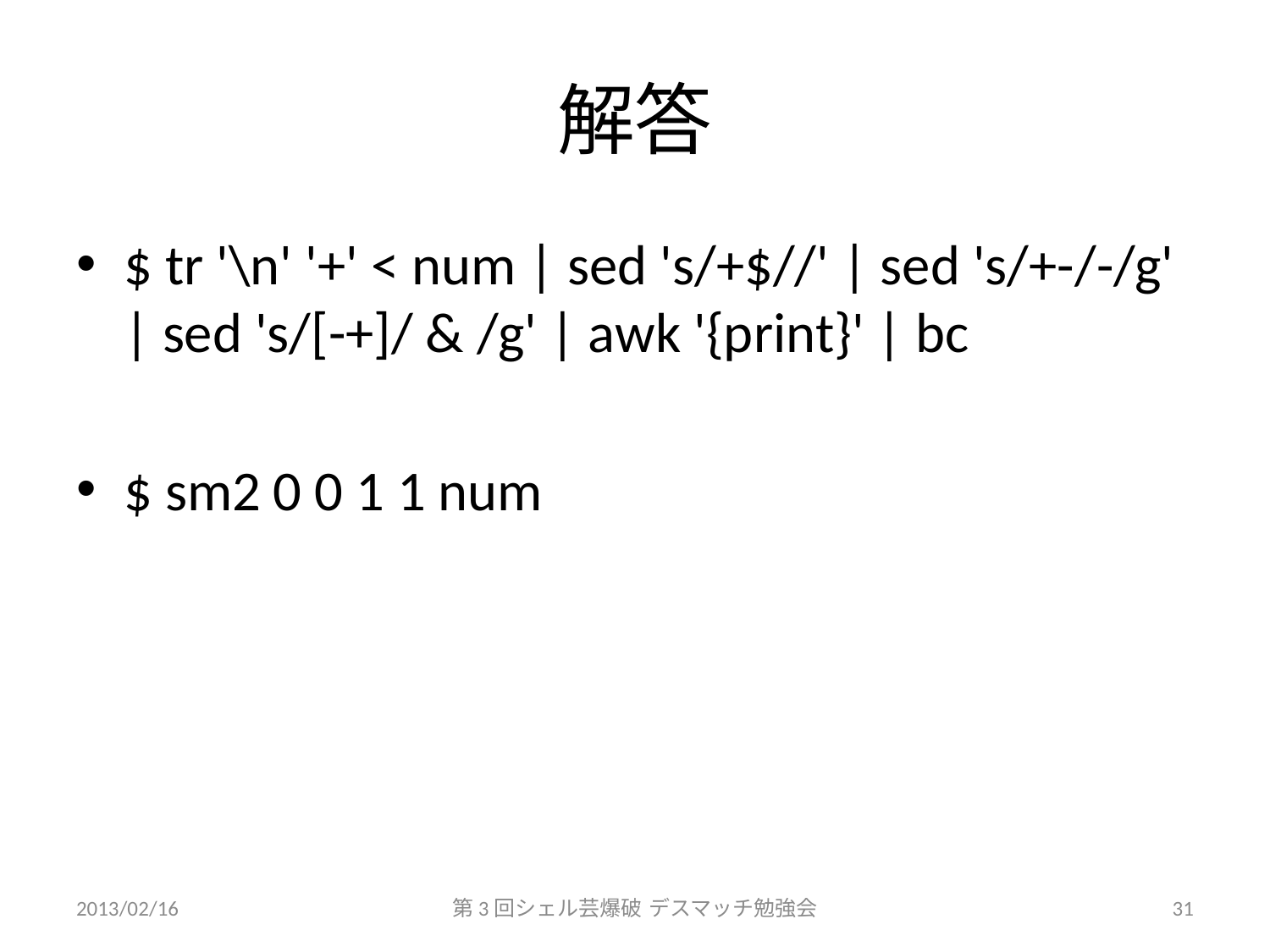

# 解答
$ tr '\n' '+' < num | sed 's/+$//' | sed 's/+-/-/g' | sed 's/[-+]/ & /g' | awk '{print}' | bc

$ sm2 0 0 1 1 num

2013/02/16
第3回シェル芸爆破 デスマッチ勉強会
31